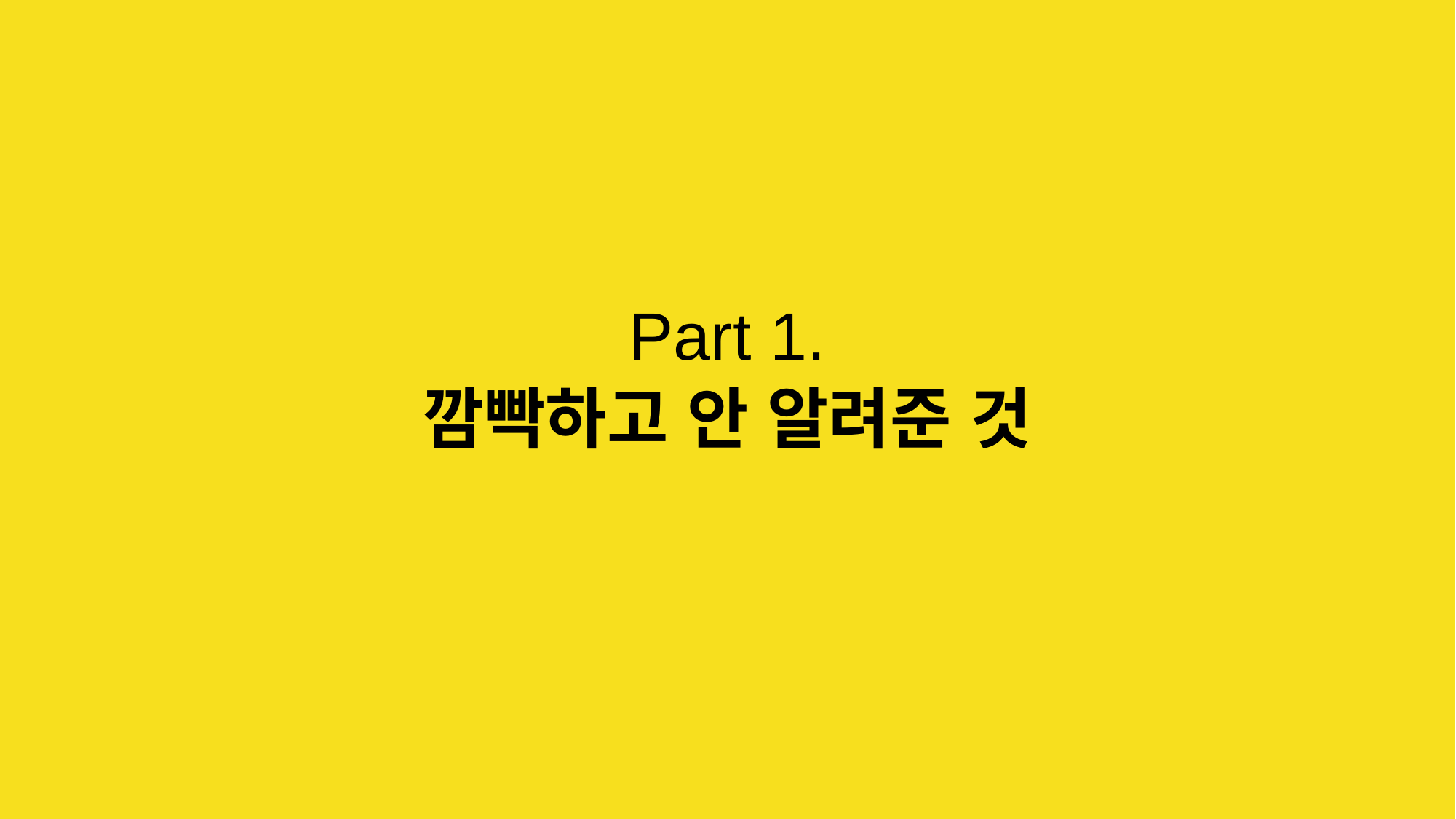

# Part 1. 깜빡하고 안 알려준 것